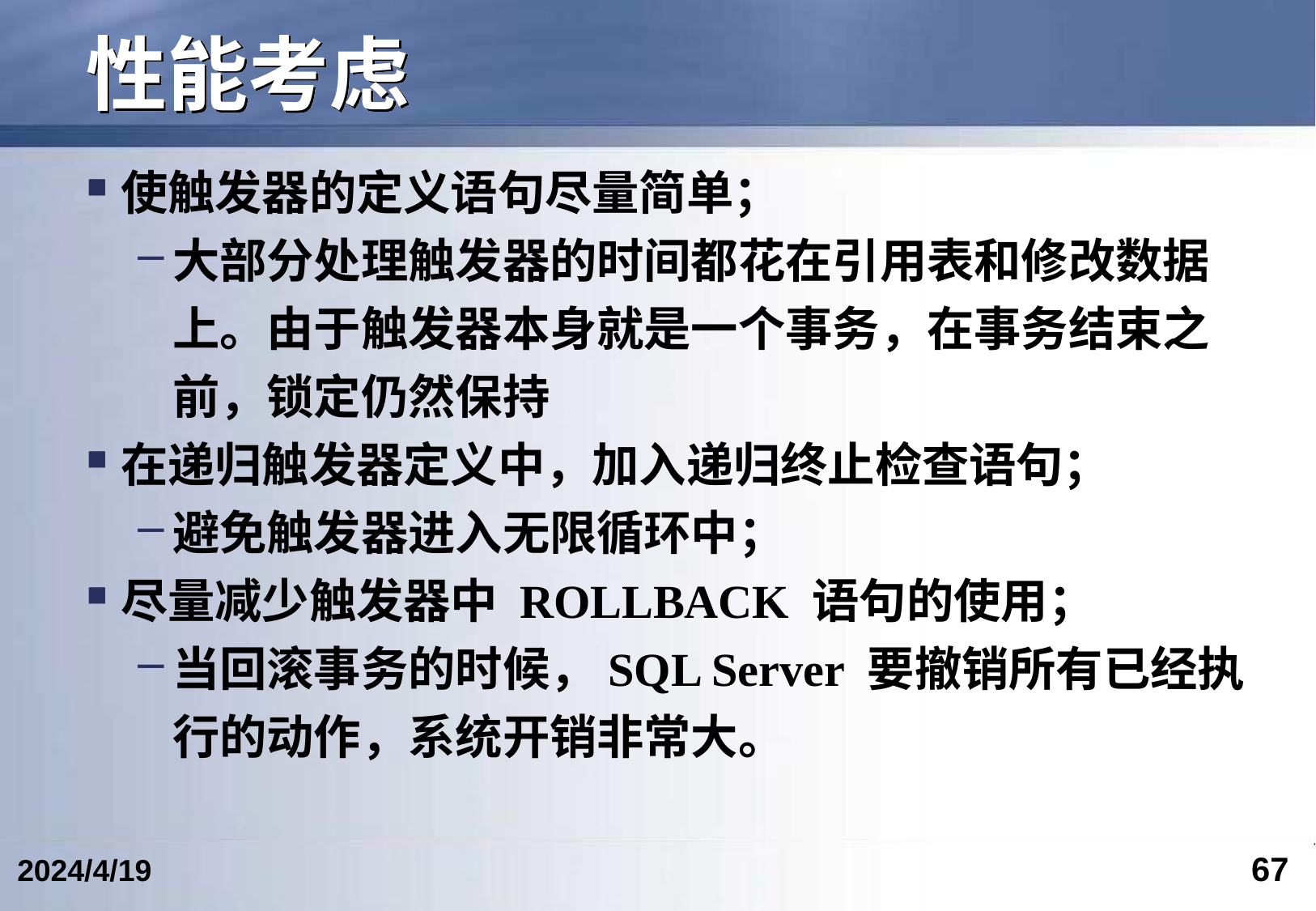

# 性能考虑
使触发器的定义语句尽量简单；
大部分处理触发器的时间都花在引用表和修改数据上。由于触发器本身就是一个事务，在事务结束之前，锁定仍然保持
在递归触发器定义中，加入递归终止检查语句；
避免触发器进入无限循环中；
尽量减少触发器中 ROLLBACK 语句的使用；
当回滚事务的时候，SQL Server 要撤销所有已经执行的动作，系统开销非常大。
67
2024/4/19